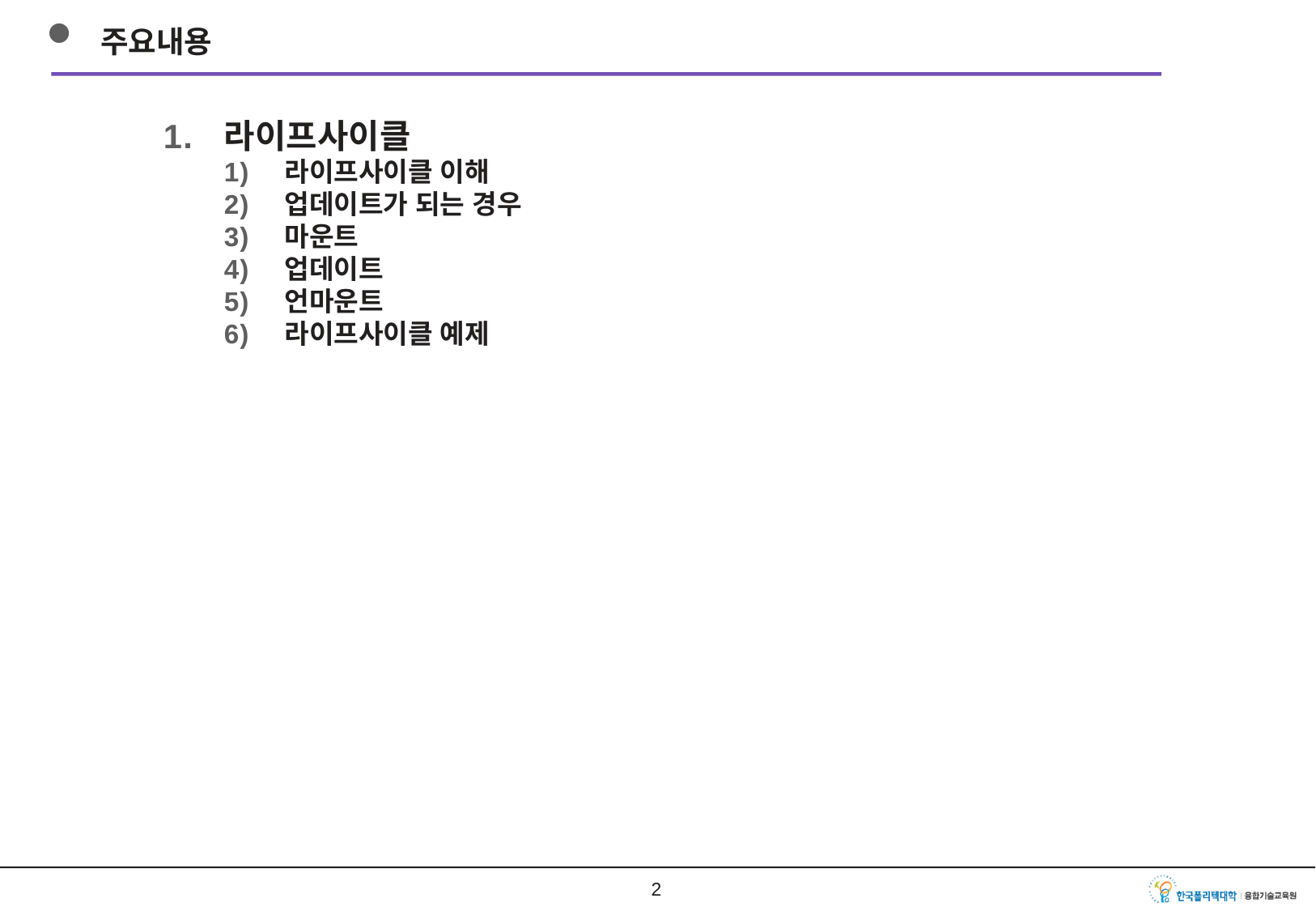

주요내용
라이프사이클
라이프사이클 이해
업데이트가 되는 경우
마운트
업데이트
언마운트
라이프사이클 예제
2